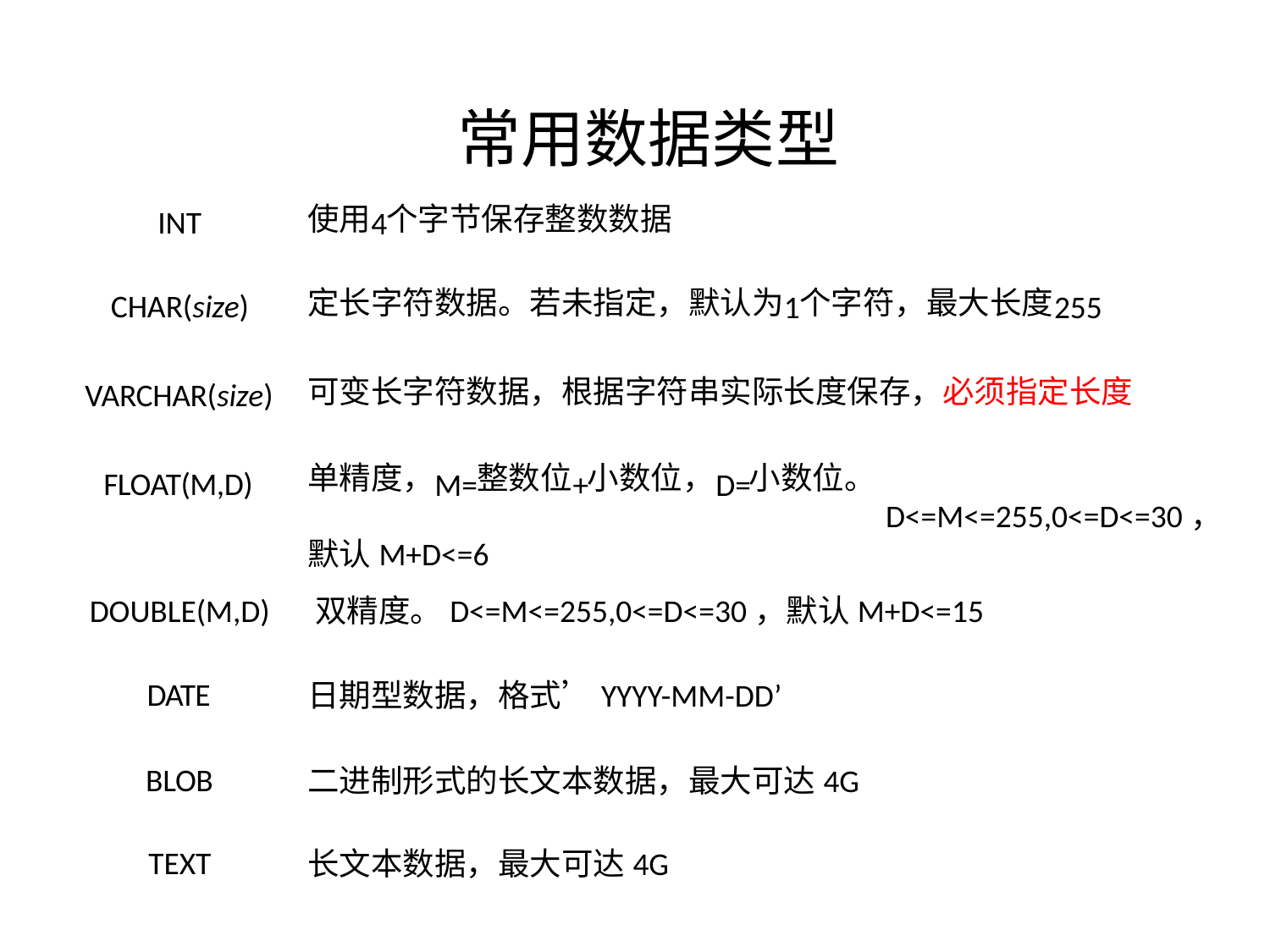

常用数据类型
INT
4
使用 个字节保存整数数据
定长字符数据。若未指定，默认为 个字符，最大长度
可变长字符数据，根据字符串实际长度保存，必须指定长度
CHAR(size)
1
255
VARCHAR(size)
FLOAT(M,D)
单精度， 整数位 小数位， 小数位。
D<=M<=255,0<=D<=30，
默认M+D<=6
M=
+
D=
DOUBLE(M,D) 双精度。D<=M<=255,0<=D<=30，默认M+D<=15
DATE
BLOB
TEXT
日期型数据，格式’YYYY-MM-DD’
二进制形式的长文本数据，最大可达4G
长文本数据，最大可达4G